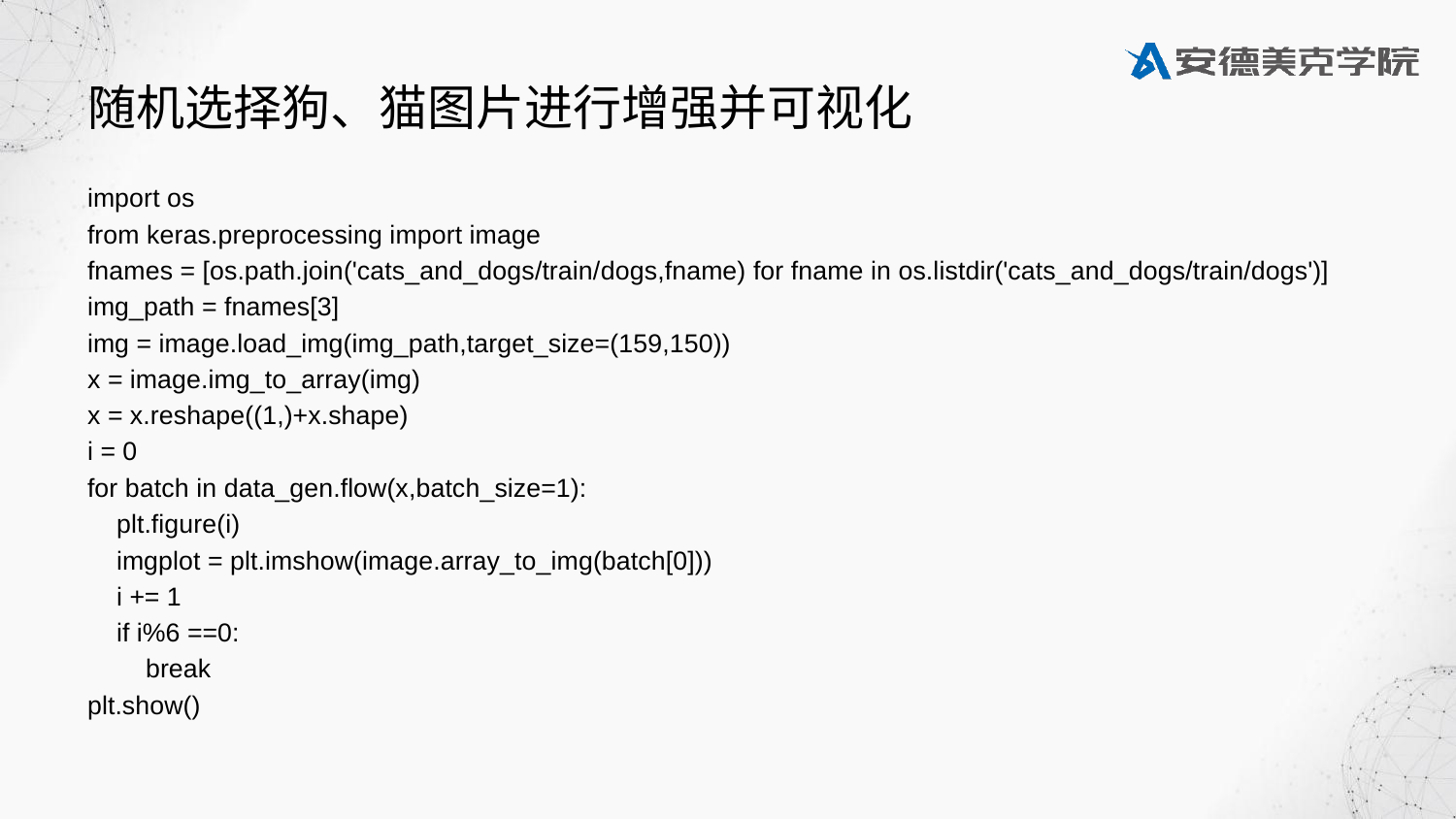

# 随机选择狗、猫图片进行增强并可视化
import os
from keras.preprocessing import image
fnames = [os.path.join('cats_and_dogs/train/dogs,fname) for fname in os.listdir('cats_and_dogs/train/dogs')]
img_path = fnames[3]
img = image.load_img(img_path,target_size=(159,150))
x = image.img_to_array(img)
x = x.reshape((1,)+x.shape)
i = 0
for batch in data_gen.flow(x,batch_size=1):
    plt.figure(i)
    imgplot = plt.imshow(image.array_to_img(batch[0]))
    i += 1
    if i%6 ==0:
        break
plt.show()